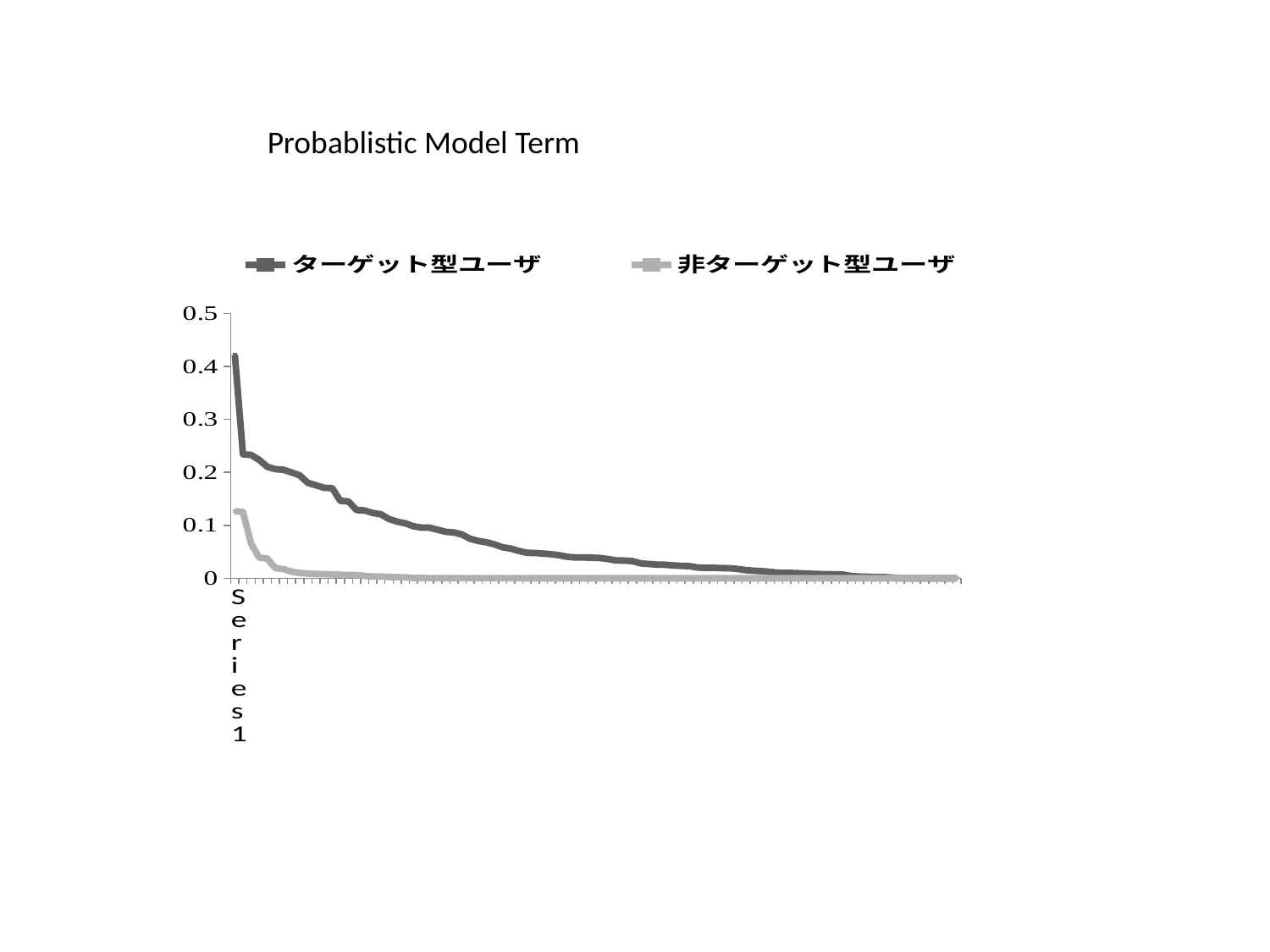

Probablistic Model Term

### Chart

| Category | ターゲット型ユーザ | 非ターゲット型ユーザ |
|---|---|---|
|  | 0.422020093 | 0.126635014 |
|  | 0.234084635 | 0.12530582 |
|  | 0.232959048 | 0.065542551 |
|  | 0.223541585 | 0.039210235 |
|  | 0.210407196 | 0.037022153 |
|  | 0.206158076 | 0.019175224 |
|  | 0.204899839 | 0.017337691 |
|  | 0.199914785 | 0.012290193 |
|  | 0.19430204 | 0.009963991 |
|  | 0.180259025 | 0.00873921 |
|  | 0.175588236 | 0.007946239 |
|  | 0.170869631 | 0.007797369 |
|  | 0.170274909 | 0.007247176 |
|  | 0.146165758 | 0.006449735 |
|  | 0.14514875 | 0.006124648 |
|  | 0.128779905 | 0.005867595 |
|  | 0.128033279 | 0.004491594 |
|  | 0.123314128 | 0.003218976 |
|  | 0.12083684 | 0.00312792 |
|  | 0.111918109 | 0.002366354 |
|  | 0.106908659 | 0.001984618 |
|  | 0.103759225 | 0.001740614 |
|  | 0.098335357 | 0.000676915 |
|  | 0.095620369 | 0.000667096 |
|  | 0.095517472 | 4.55e-05 |
|  | 0.091551824 | 3.98e-05 |
|  | 0.087676589 | 1.57e-05 |
|  | 0.086469347 | 2.92e-06 |
|  | 0.082541286 | 2.89e-06 |
|  | 0.074522488 | 6.96e-07 |
|  | 0.070596491 | 1.61e-07 |
|  | 0.067960178 | 3.03e-08 |
|  | 0.063883851 | 2.27e-08 |
|  | 0.058549073 | 1.11e-09 |
|  | 0.056100746 | 1.18e-10 |
|  | 0.051595677 | 5.56e-12 |
|  | 0.04803444 | 1.51e-17 |
|  | 0.047703177 | 1.26e-17 |
|  | 0.046601605 | 1.21e-17 |
|  | 0.045322693 | 1.09e-17 |
|  | 0.043471463 | 1.01e-17 |
|  | 0.040398525 | 9.75e-18 |
|  | 0.039348973 | 9.03e-18 |
|  | 0.039328842 | 8.99e-18 |
|  | 0.038868423 | 8.84e-18 |
|  | 0.038256871 | 8.6e-18 |
|  | 0.036348165 | 7.3e-18 |
|  | 0.033581435 | 6.86e-18 |
|  | 0.03345292 | 6.75e-18 |
|  | 0.032445426 | 6.7e-18 |
|  | 0.028143611 | 6.54e-18 |
|  | 0.026939369 | 6.48e-18 |
|  | 0.025848864 | 6.41e-18 |
|  | 0.025488806 | 6.39e-18 |
|  | 0.024216354 | 6.18e-18 |
|  | 0.023276843 | 6.17e-18 |
|  | 0.022981843 | 6e-18 |
|  | 0.020307852 | 5.9e-18 |
|  | 0.019641019 | 5.82e-18 |
|  | 0.019587833 | 5.59e-18 |
|  | 0.01918767 | 5.38e-18 |
|  | 0.018969359 | 5.31e-18 |
|  | 0.017467609 | 5.15e-18 |
|  | 0.015249416 | 4.93e-18 |
|  | 0.014145949 | 4.88e-18 |
|  | 0.013367126 | 4.43e-18 |
|  | 0.012128604 | 4.35e-18 |
|  | 0.010337822 | 4.24e-18 |
|  | 0.010205075 | 4.19e-18 |
|  | 0.009870508 | 4.07e-18 |
|  | 0.009038209 | 3.86e-18 |
|  | 0.008391599 | 3.55e-18 |
|  | 0.007968022 | 3.47e-18 |
|  | 0.007560849 | 3.34e-18 |
|  | 0.007444873 | 3.2e-18 |
|  | 0.00669832 | 3.06e-18 |
|  | 0.00410967 | 2.9e-18 |
|  | 0.003069705 | 2.85e-18 |
|  | 0.002856668 | 2.83e-18 |
|  | 0.002222974 | 2.8e-18 |
|  | 0.002197322 | 2.74e-18 |
|  | 0.001249431 | 2.7e-18 |
|  | 5.03e-10 | 2.31e-18 |
|  | 1.65e-17 | 2.2e-18 |
|  | 1.29e-17 | 0.0 |
|  | 1.12e-17 | 0.0 |
|  | 1.08e-17 | 0.0 |
|  | 8.34e-18 | 0.0 |
|  | 2.05e-18 | 0.0 |
|  | 0.0 | 0.0 |